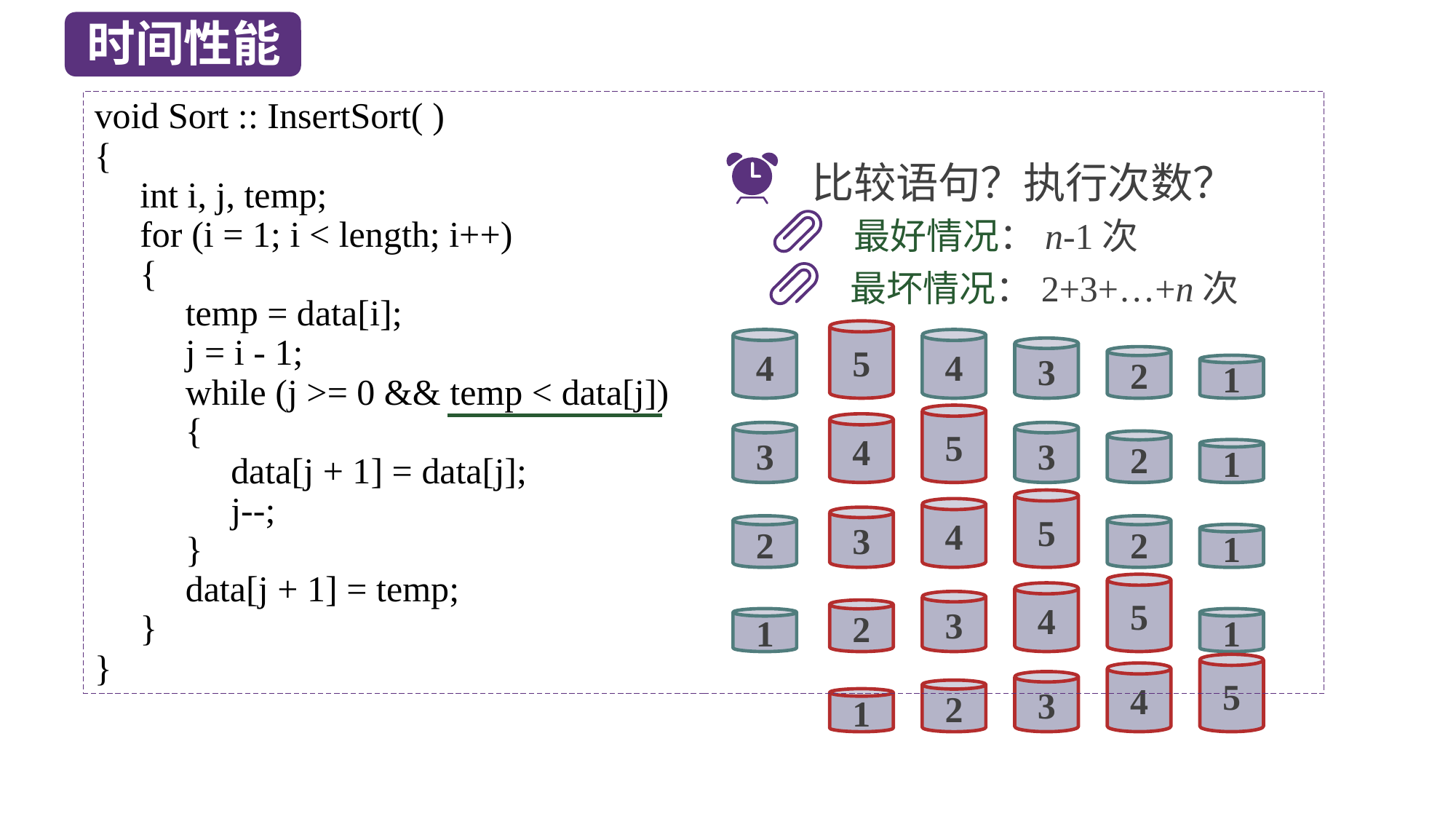

时间性能

void Sort :: InsertSort( )
{
     int i, j, temp;
     for (i = 1; i < length; i++)
     {
          temp = data[i];
          j = i - 1;
          while (j >= 0 && temp < data[j])
          {
               data[j + 1] = data[j];
               j--;
          }
          data[j + 1] = temp;
     }
}
比较语句？执行次数？

最好情况：n-1次

最坏情况：2+3+…+n次

5
4
4
3
2
1
5
4
3
3
2
1
5
4
3
2
2
1
5
4
3
2
1
1
5
4
3
2
1